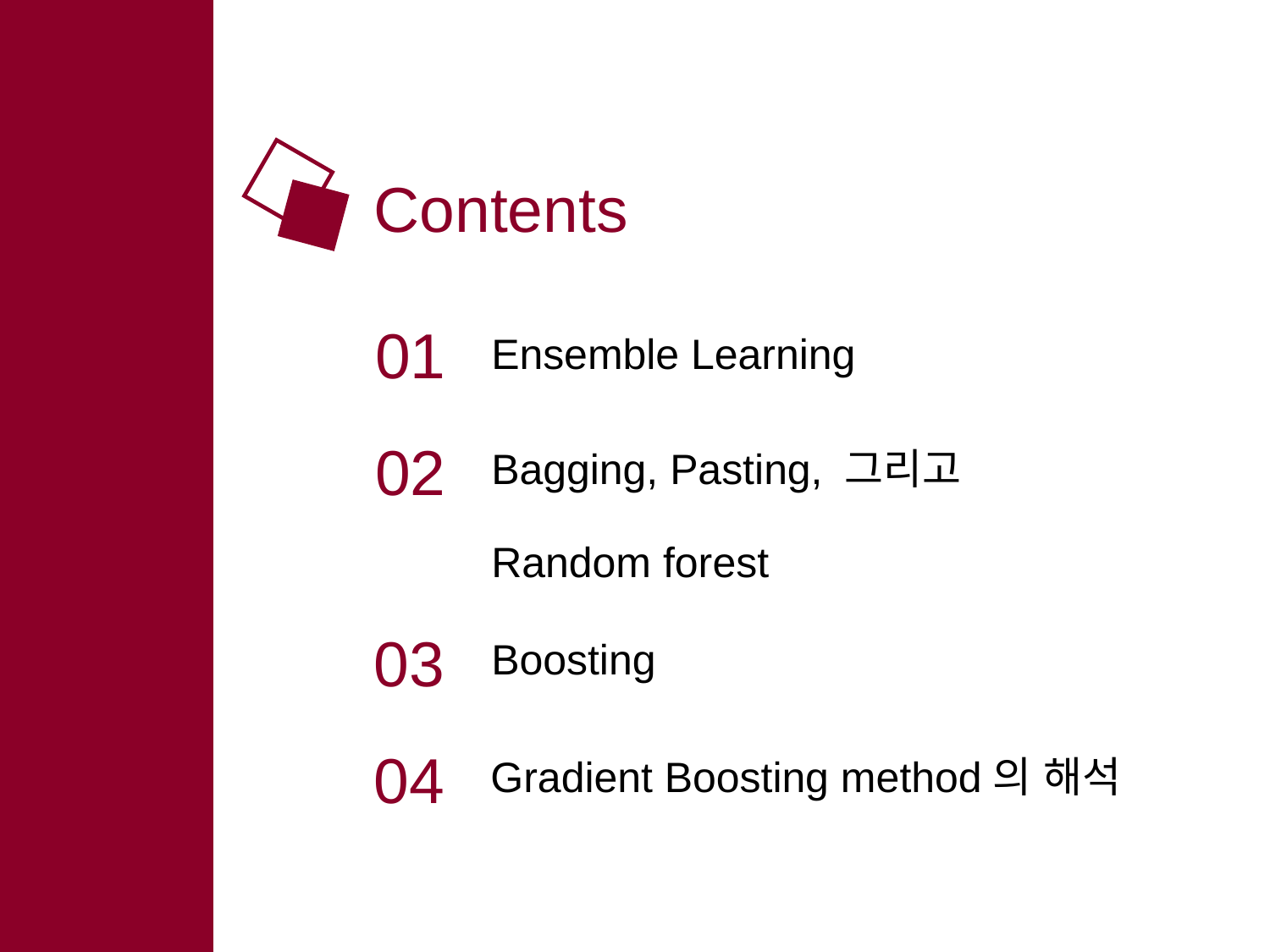

# Contents
01
02
Ensemble Learning
Bagging, Pasting, 그리고
Random forest
03
04
Boosting
Gradient Boosting method의 해석

MDS (Multidimensional Scaling)